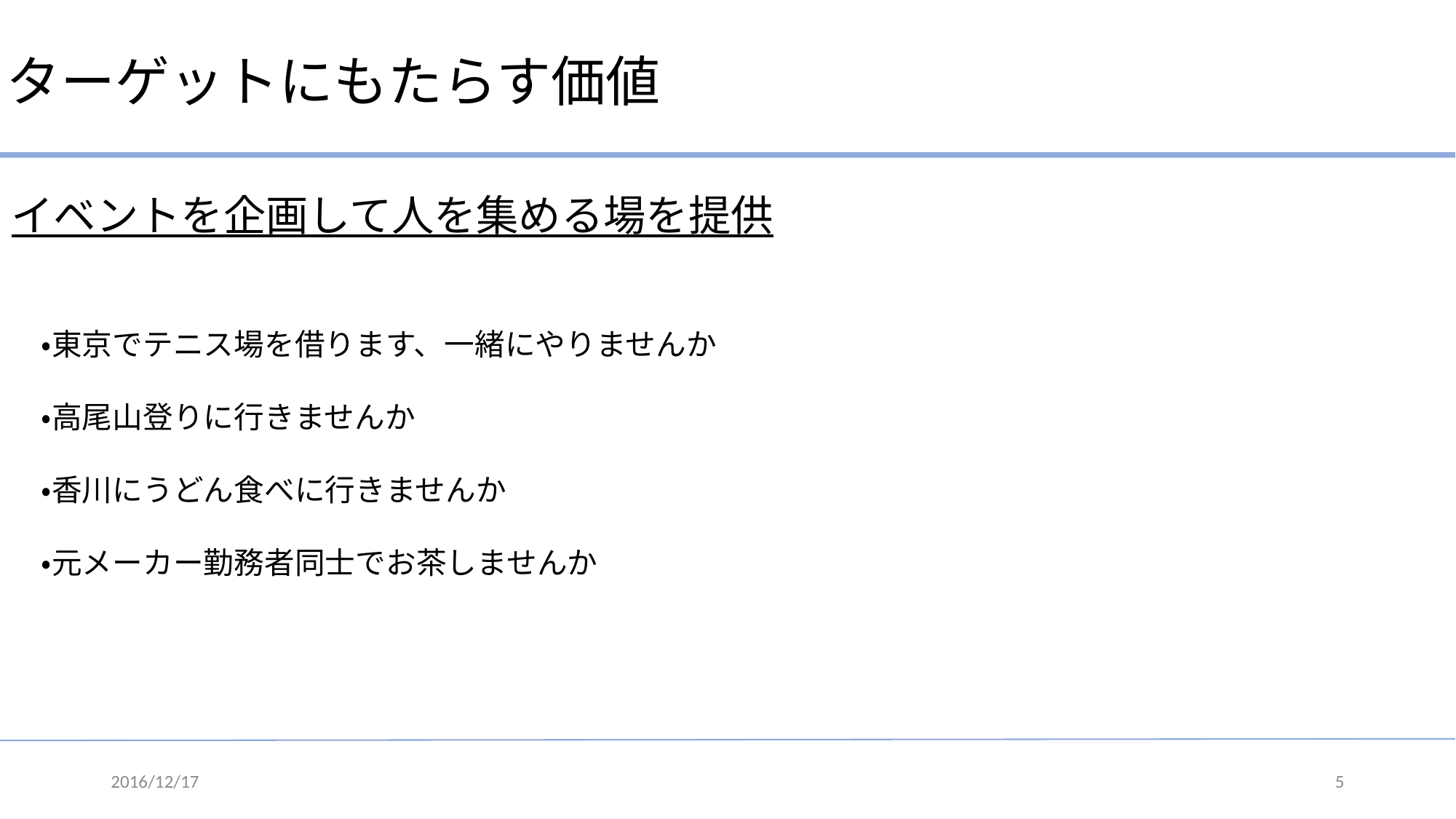

ターゲットにもたらす価値

イベントを企画して人を集める場を提供
・東京でテニス場を借ります、一緒にやりませんか
・高尾山登りに行きませんか
・香川にうどん食べに行きませんか
・元メーカー勤務者同士でお茶しませんか
2016/12/17
5